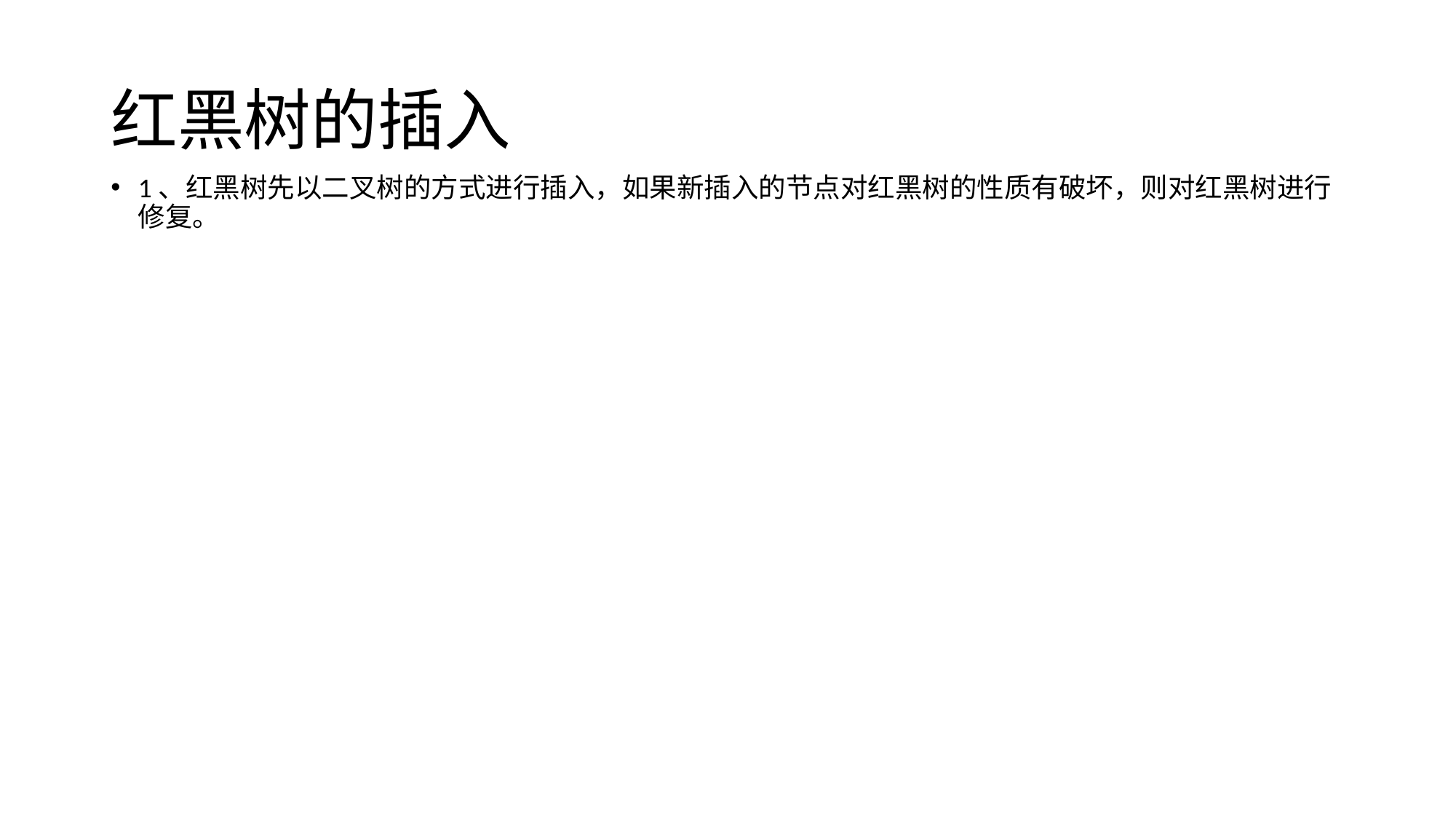

# 红黑树的插入
1、红黑树先以二叉树的方式进行插入，如果新插入的节点对红黑树的性质有破坏，则对红黑树进行修复。